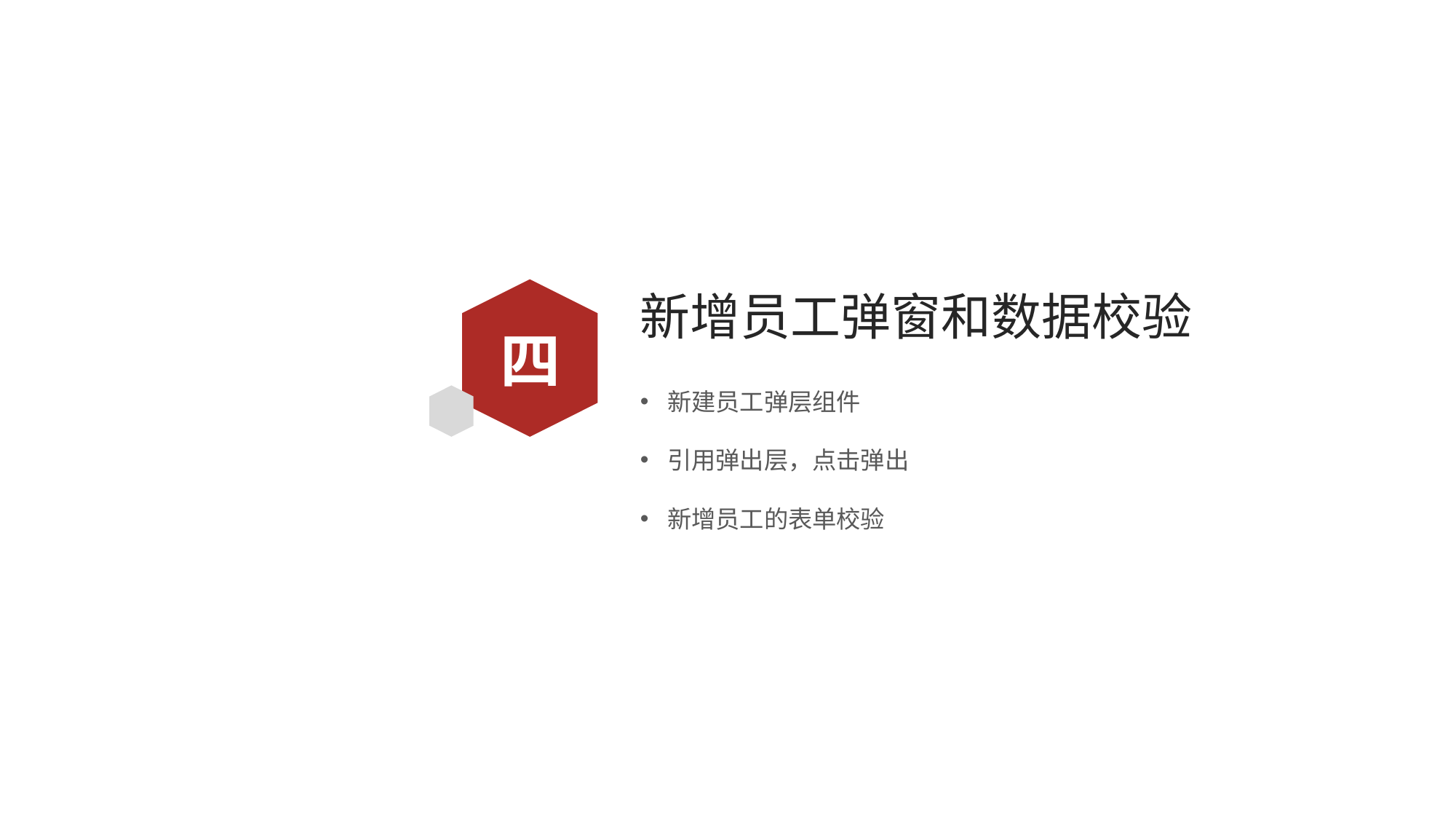

# 新增员工弹窗和数据校验
四
新建员工弹层组件
引用弹出层，点击弹出
新增员工的表单校验